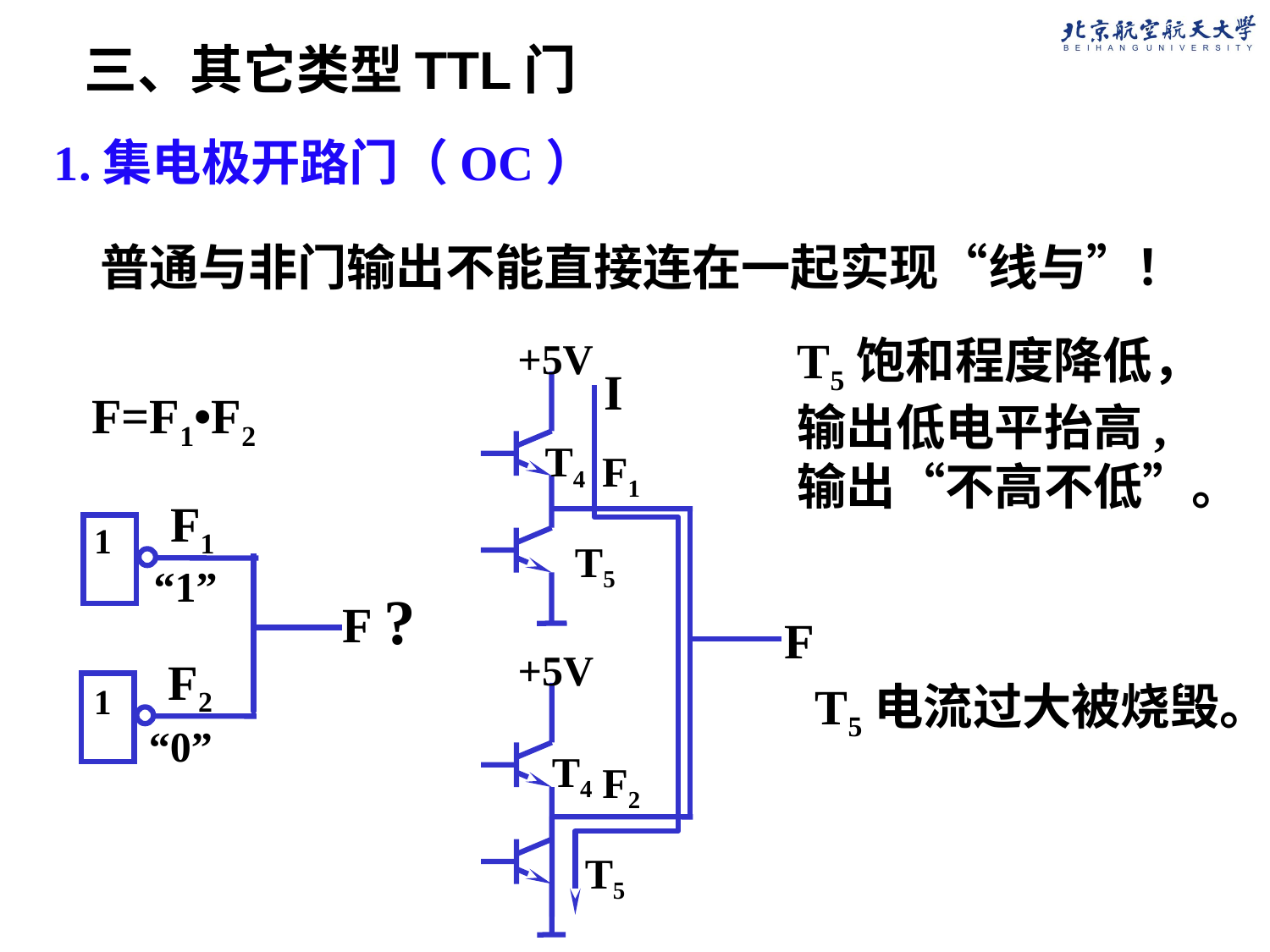

# 三、其它类型TTL门
1.集电极开路门（OC）
普通与非门输出不能直接连在一起实现“线与”！
T5饱和程度降低，输出低电平抬高,输出“不高不低”。
+5V

T4

F1

T5

I

F=F1•F2
F1

1

F

“1”
“0”

?
F
+5V

T4

F2

T5

F2

1
T5电流过大被烧毁。
3